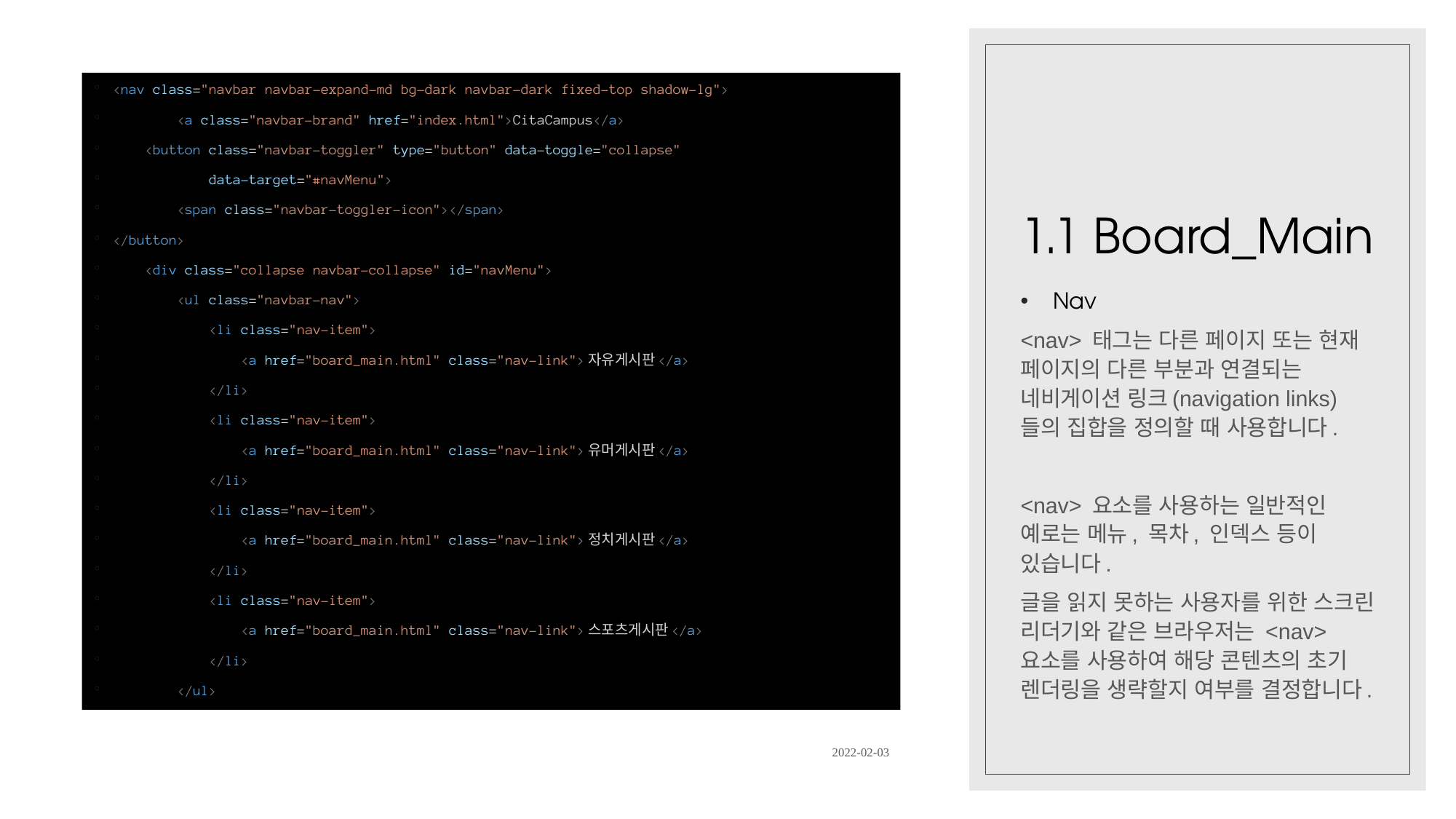

# 1.1 Board_Main
<nav class="navbar navbar-expand-md bg-dark navbar-dark fixed-top shadow-lg">
        <a class="navbar-brand" href="index.html">CitaCampus</a>
    <button class="navbar-toggler" type="button" data-toggle="collapse"
            data-target="#navMenu">
        <span class="navbar-toggler-icon"></span>
</button>
    <div class="collapse navbar-collapse" id="navMenu">
        <ul class="navbar-nav">
            <li class="nav-item">
                <a href="board_main.html" class="nav-link">자유게시판</a>
            </li>
            <li class="nav-item">
                <a href="board_main.html" class="nav-link">유머게시판</a>
            </li>
            <li class="nav-item">
                <a href="board_main.html" class="nav-link">정치게시판</a>
            </li>
            <li class="nav-item">
                <a href="board_main.html" class="nav-link">스포츠게시판</a>
            </li>
        </ul>

Nav
<nav> 태그는 다른 페이지 또는 현재 페이지의 다른 부분과 연결되는 네비게이션 링크(navigation links)들의 집합을 정의할 때 사용합니다.

<nav> 요소를 사용하는 일반적인 예로는 메뉴, 목차, 인덱스 등이 있습니다.
글을 읽지 못하는 사용자를 위한 스크린 리더기와 같은 브라우저는 <nav> 요소를 사용하여 해당 콘텐츠의 초기 렌더링을 생략할지 여부를 결정합니다.

2022-02-03